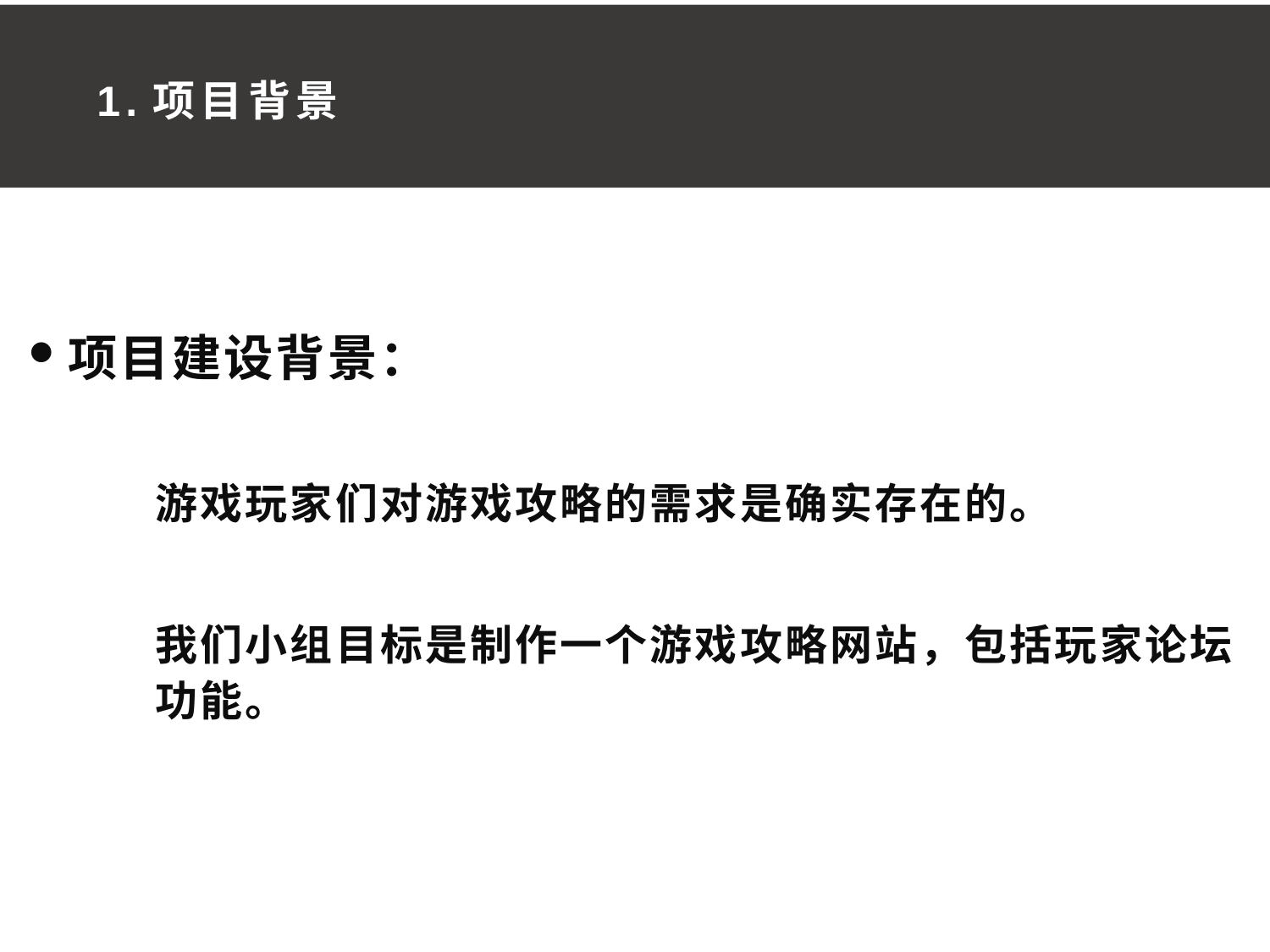

1.项目背景
项目建设背景：

	游戏玩家们对游戏攻略的需求是确实存在的。

	我们小组目标是制作一个游戏攻略网站，包括玩家论坛	功能。